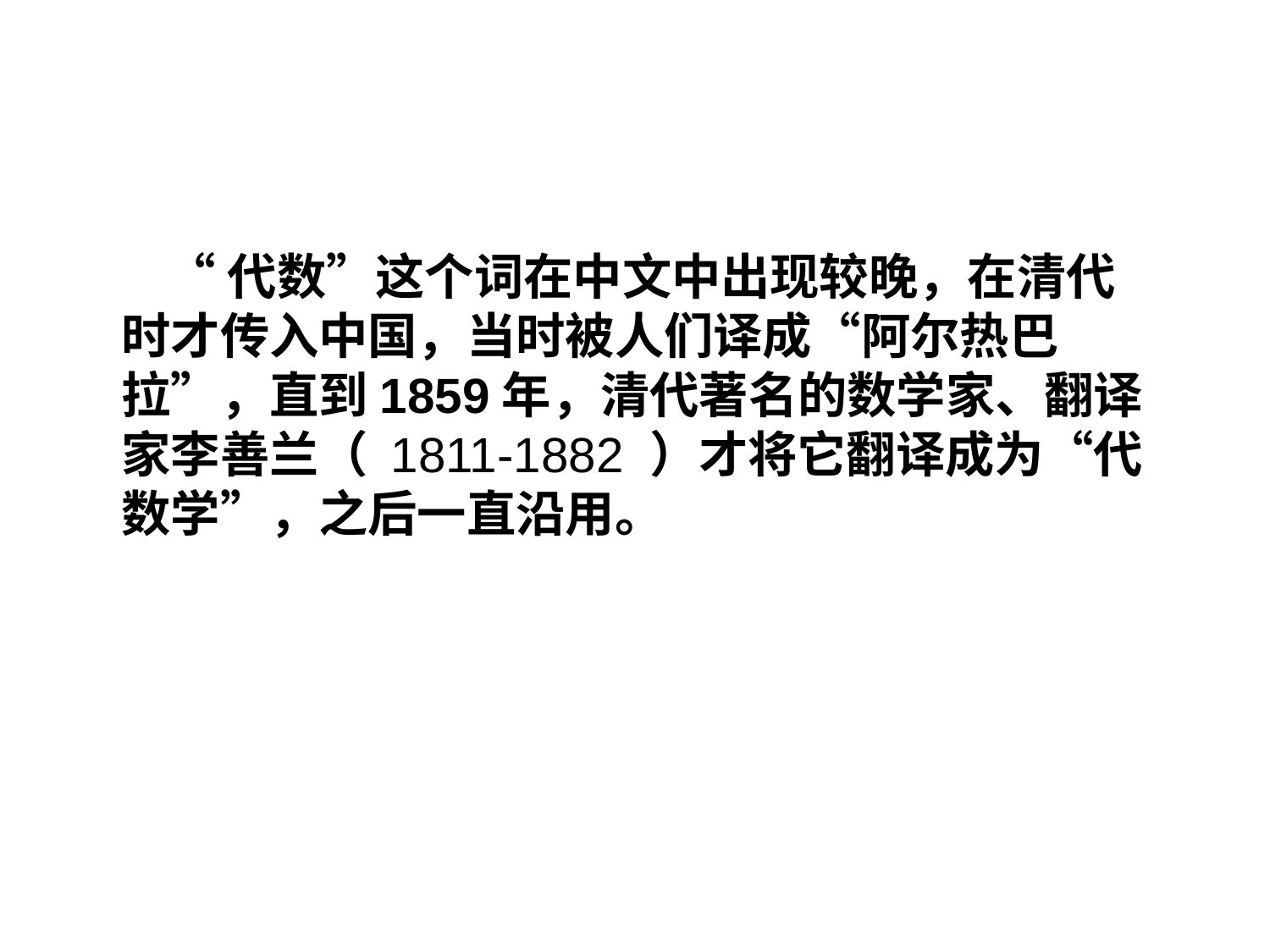

“代数”这个词在中文中出现较晚，在清代时才传入中国，当时被人们译成“阿尔热巴拉”，直到1859年，清代著名的数学家、翻译家李善兰（ 1811-1882 ）才将它翻译成为“代数学”，之后一直沿用。